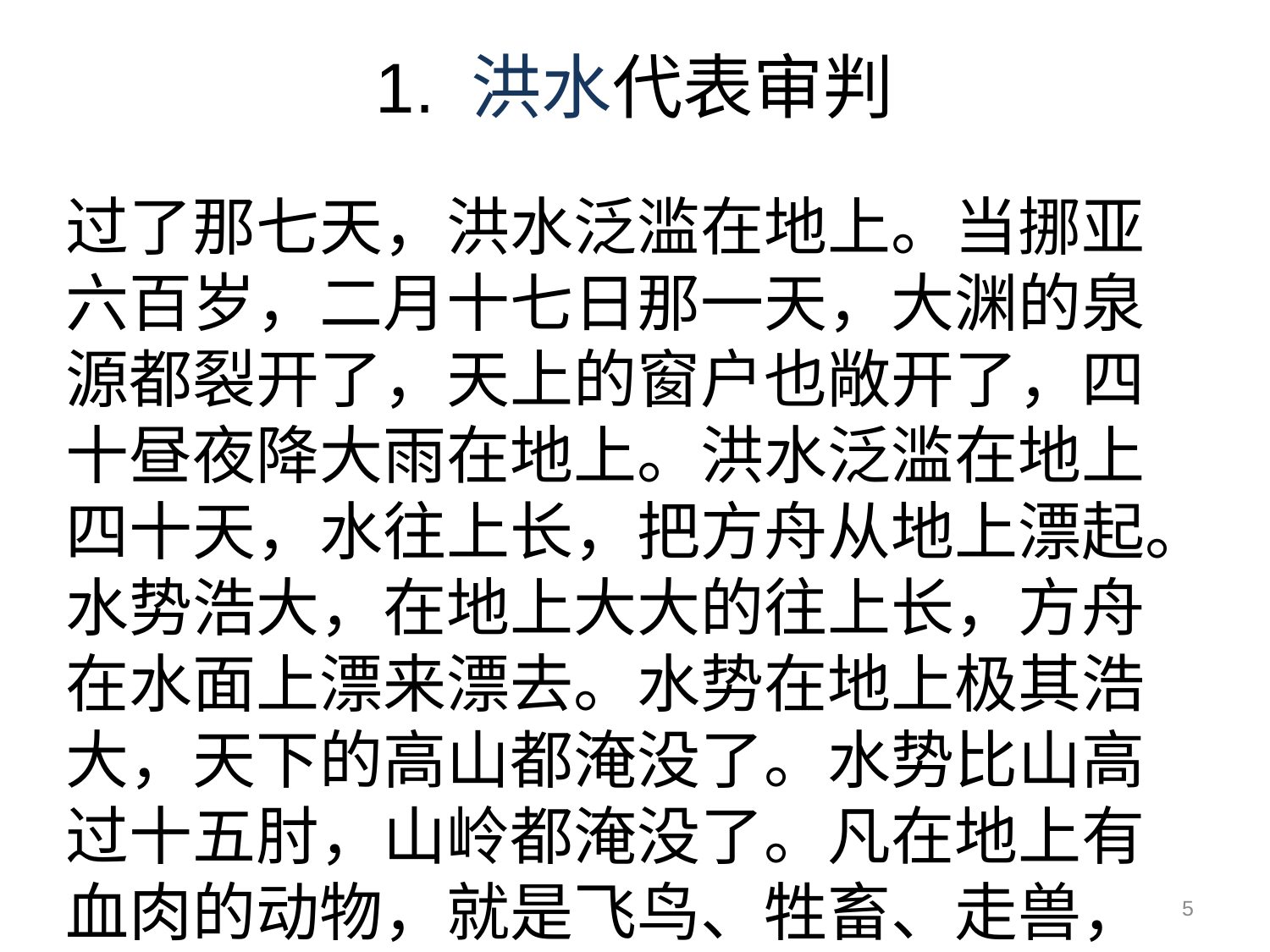

# 1. 洪水代表审判
过了那七天，洪水泛滥在地上。当挪亚六百岁，二月十七日那一天，大渊的泉源都裂开了，天上的窗户也敞开了，四十昼夜降大雨在地上。洪水泛滥在地上四十天，水往上长，把方舟从地上漂起。水势浩大，在地上大大的往上长，方舟在水面上漂来漂去。水势在地上极其浩大，天下的高山都淹没了。水势比山高过十五肘，山岭都淹没了。凡在地上有血肉的动物，就是飞鸟、牲畜、走兽，和爬在地上的昆虫，以及所有的人，都死了。凡在旱地上、鼻孔有气息的生灵都死了。凡地上各类的活物，连人带牲畜、昆虫，以及空中的飞鸟，都从地上除灭了，只留下挪亚和那些与他同在方舟里的 。                            7:10-23
5